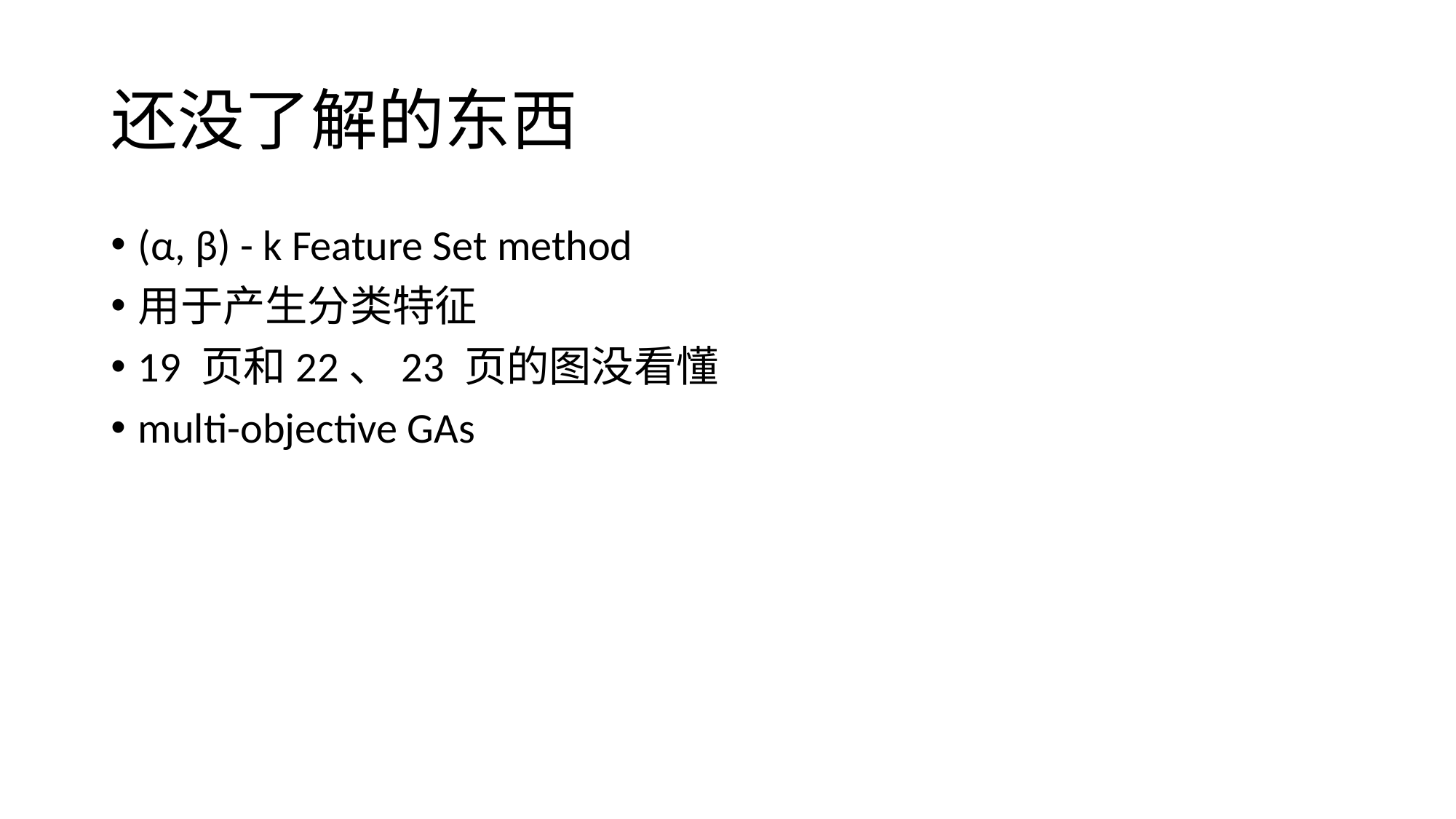

# 还没了解的东西
(α, β) - k Feature Set method
用于产生分类特征
19 页和22、23 页的图没看懂
multi-objective GAs